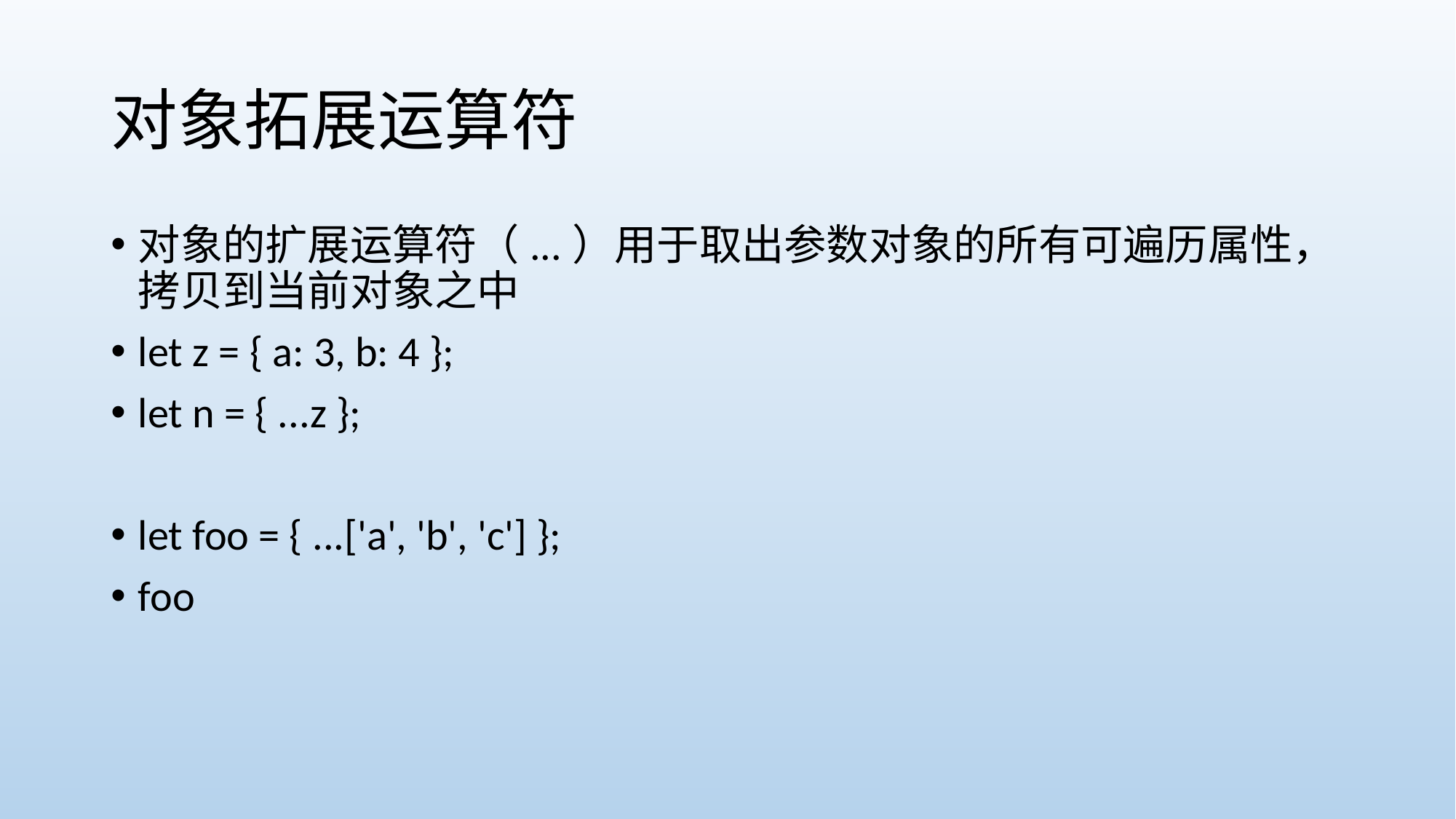

# 对象拓展运算符
对象的扩展运算符（...）用于取出参数对象的所有可遍历属性，拷贝到当前对象之中
let z = { a: 3, b: 4 };
let n = { ...z };

let foo = { ...['a', 'b', 'c'] };
foo